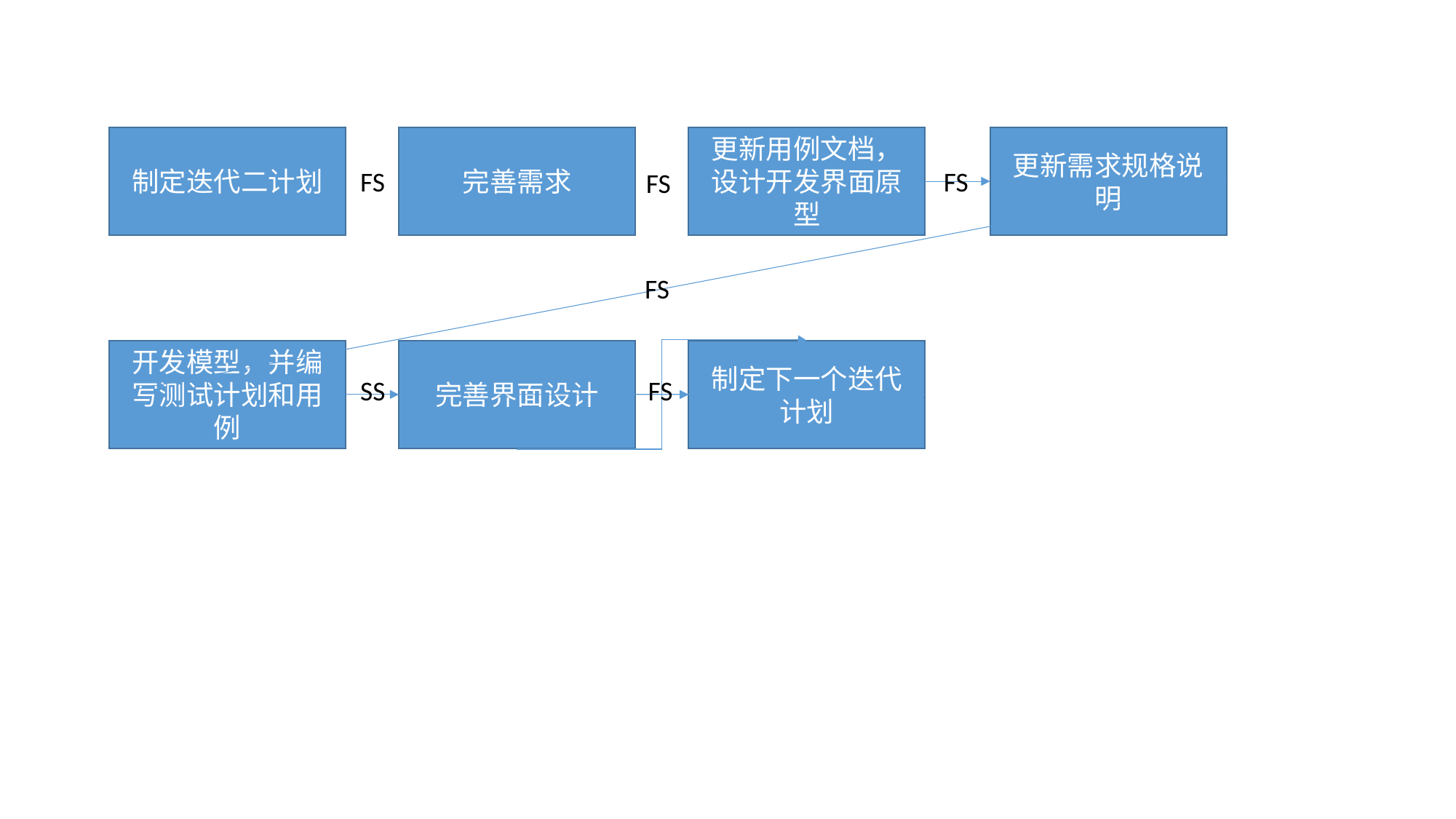

制定迭代二计划
完善需求
更新用例文档，设计开发界面原型
更新需求规格说明
FS
FS
FS
FS
开发模型，并编写测试计划和用例
完善界面设计
制定下一个迭代计划
SS
FS